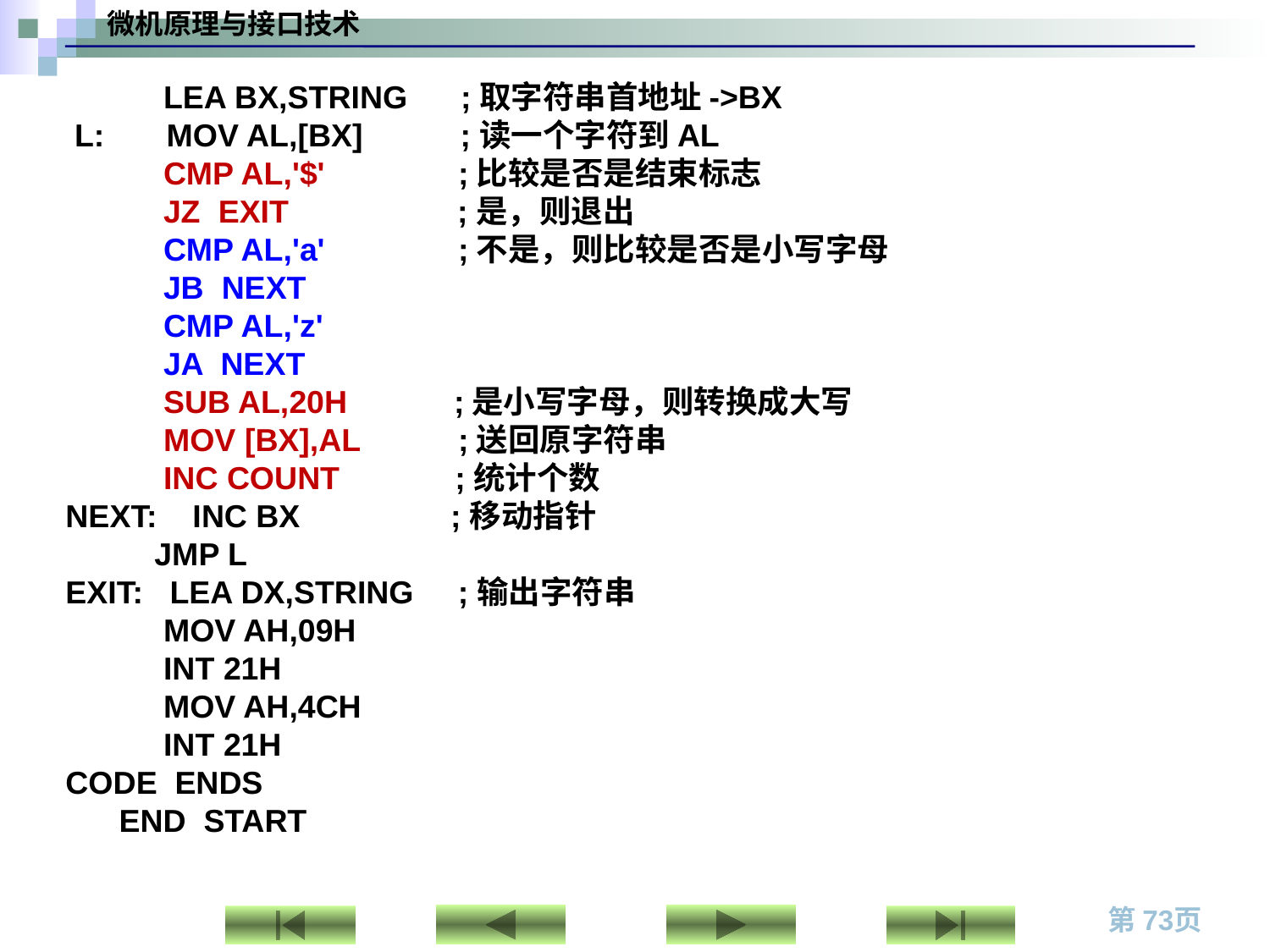

LEA BX,STRING      ;取字符串首地址->BX
 L:       MOV AL,[BX]           ;读一个字符到AL
           CMP AL,'$'               ;比较是否是结束标志
           JZ  EXIT                   ;是，则退出
           CMP AL,'a'               ;不是，则比较是否是小写字母
           JB  NEXT
           CMP AL,'z'
           JA  NEXT
           SUB AL,20H            ;是小写字母，则转换成大写
           MOV [BX],AL           ;送回原字符串
           INC COUNT             ;统计个数
NEXT:    INC BX                 ;移动指针
          JMP L
EXIT:   LEA DX,STRING     ;输出字符串
           MOV AH,09H
           INT 21H
           MOV AH,4CH
           INT 21H
CODE  ENDS
      END  START